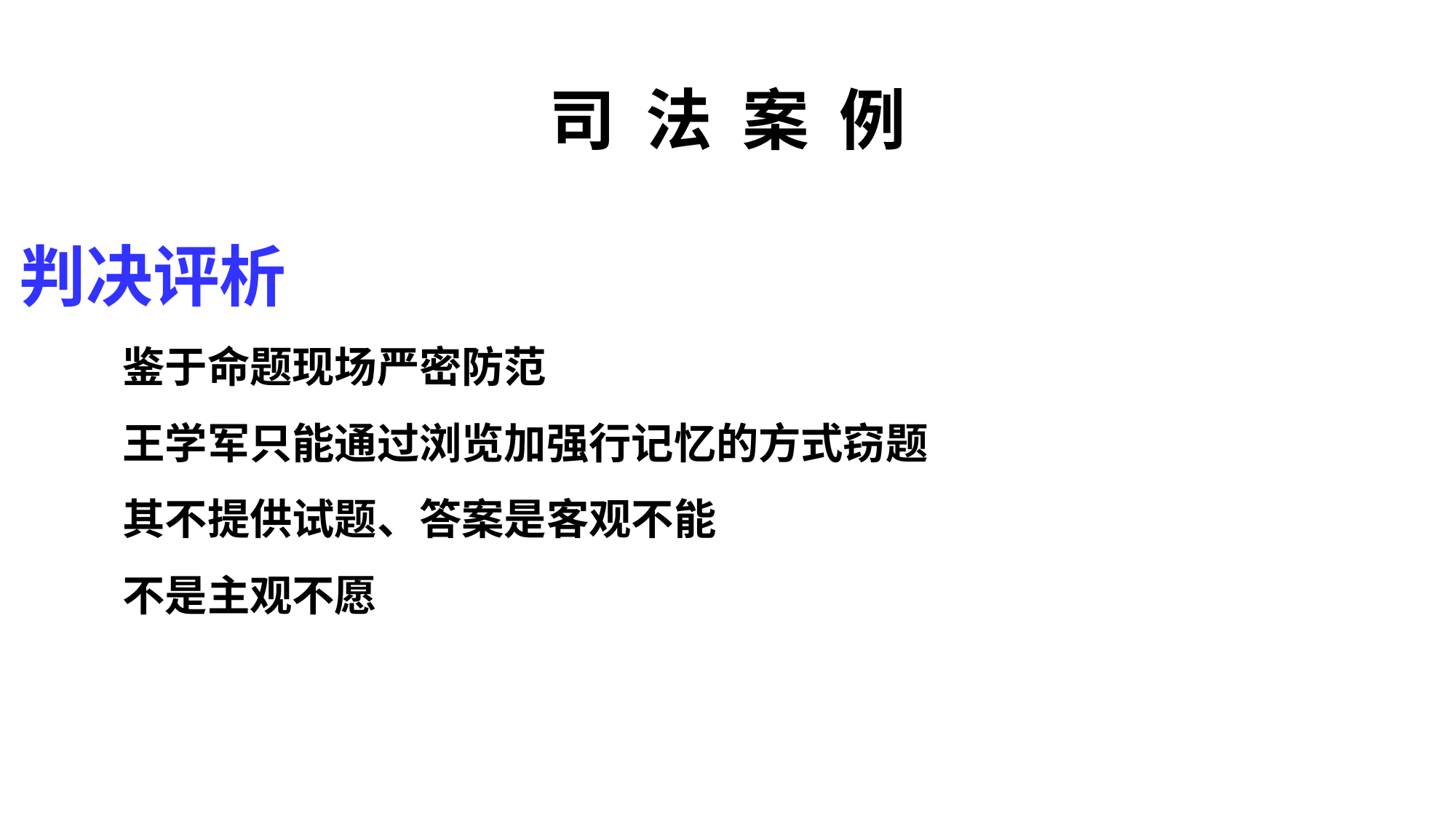

# 司  法  案  例
判决评析
    鉴于命题现场严密防范
    王学军只能通过浏览加强行记忆的方式窃题
    其不提供试题、答案是客观不能
    不是主观不愿